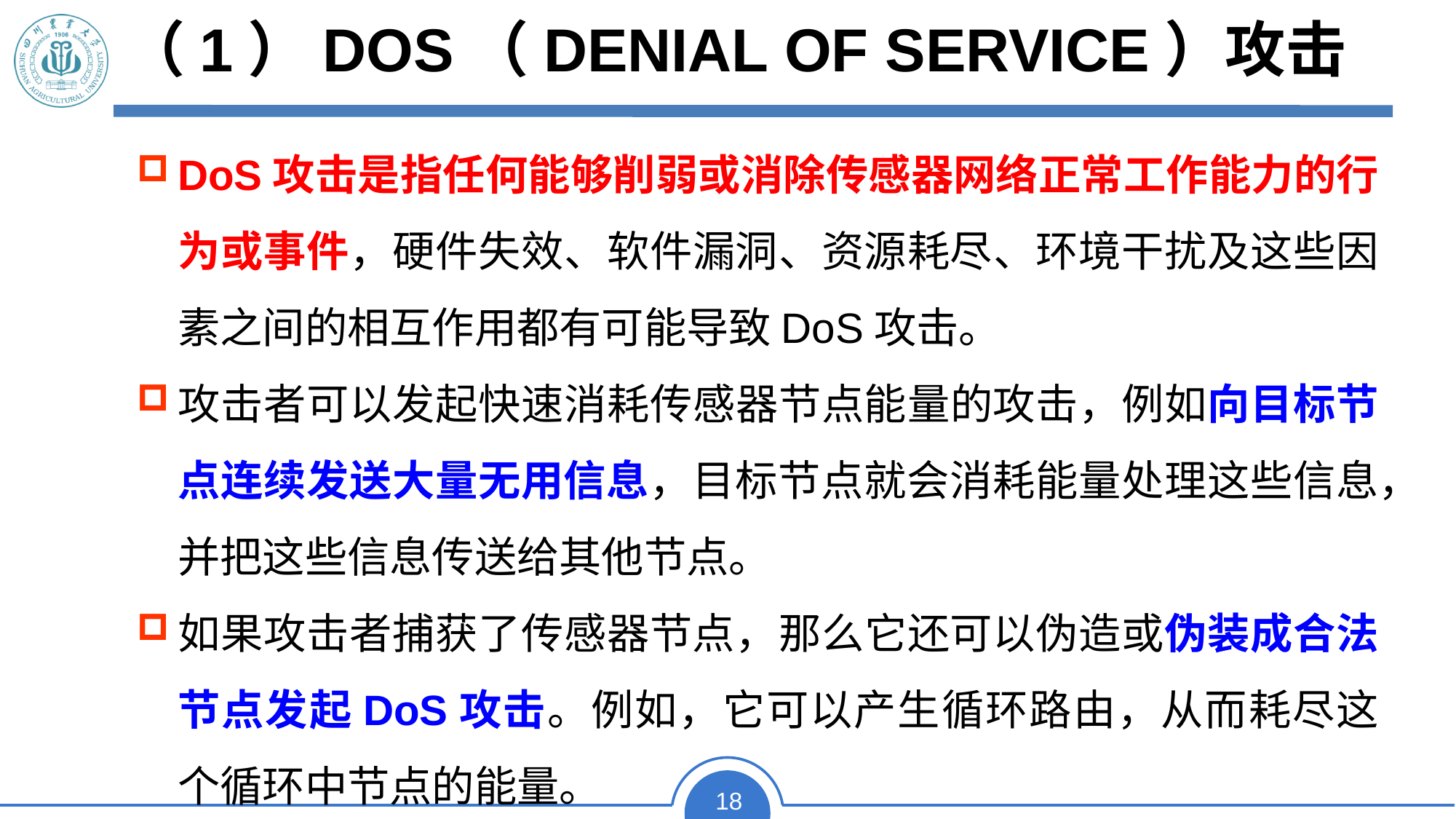

# （1）DoS（Denial of Service）攻击
DoS攻击是指任何能够削弱或消除传感器网络正常工作能力的行为或事件，硬件失效、软件漏洞、资源耗尽、环境干扰及这些因素之间的相互作用都有可能导致DoS攻击。
攻击者可以发起快速消耗传感器节点能量的攻击，例如向目标节点连续发送大量无用信息，目标节点就会消耗能量处理这些信息，并把这些信息传送给其他节点。
如果攻击者捕获了传感器节点，那么它还可以伪造或伪装成合法节点发起DoS攻击。例如，它可以产生循环路由，从而耗尽这个循环中节点的能量。